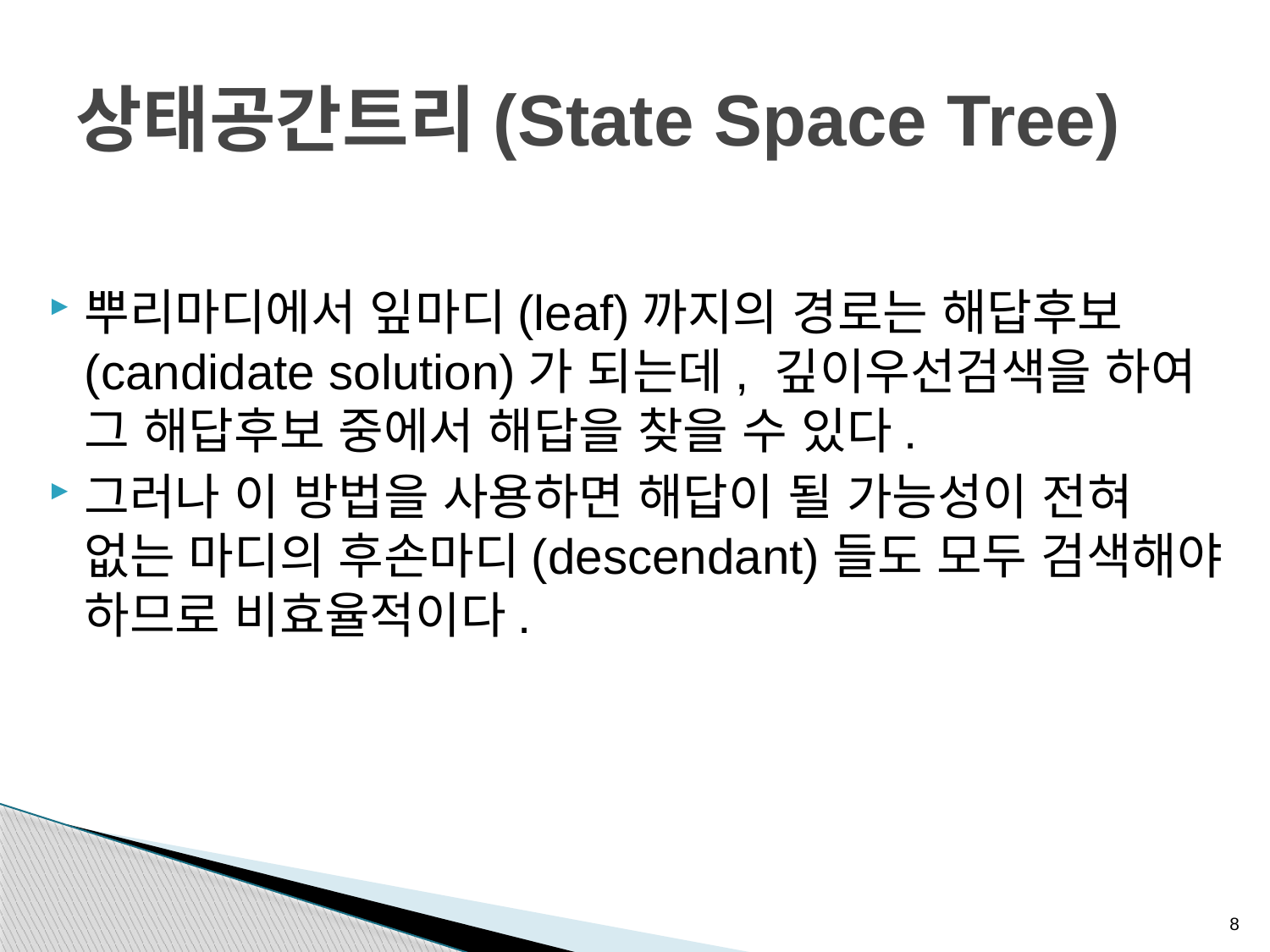

# 상태공간트리(State Space Tree)
뿌리마디에서 잎마디(leaf)까지의 경로는 해답후보(candidate solution)가 되는데, 깊이우선검색을 하여 그 해답후보 중에서 해답을 찾을 수 있다.
그러나 이 방법을 사용하면 해답이 될 가능성이 전혀 없는 마디의 후손마디(descendant)들도 모두 검색해야 하므로 비효율적이다.

8